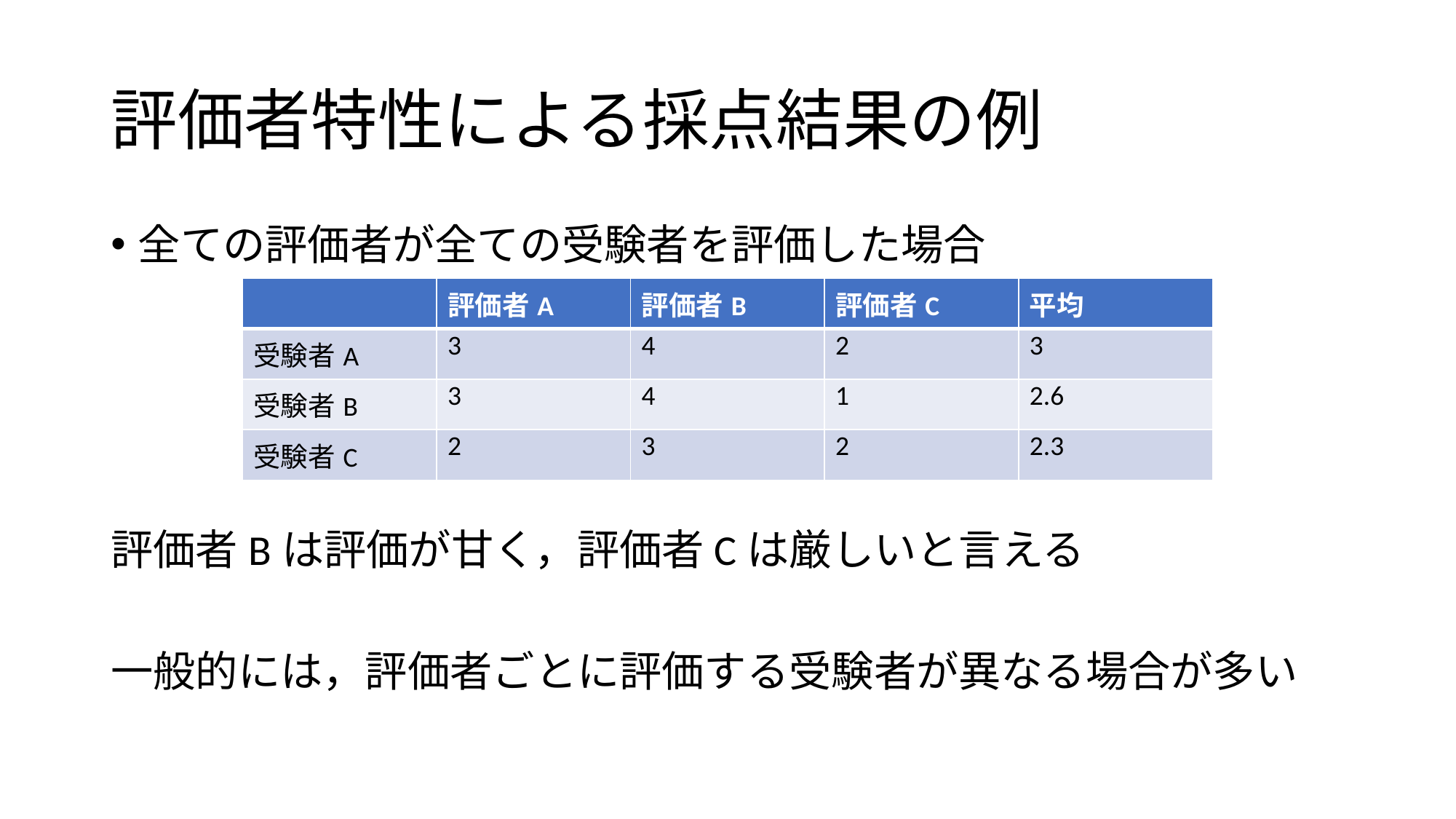

# 評価者特性による採点結果の例
全ての評価者が全ての受験者を評価した場合

評価者Bは評価が甘く，評価者Cは厳しいと言える

一般的には，評価者ごとに評価する受験者が異なる場合が多い

|  | 評価者A | 評価者B | 評価者C | 平均 |
| --- | --- | --- | --- | --- |
| 受験者A | 3 | 4 | 2 | 3 |
| 受験者B | 3 | 4 | 1 | 2.6 |
| 受験者C | 2 | 3 | 2 | 2.3 |